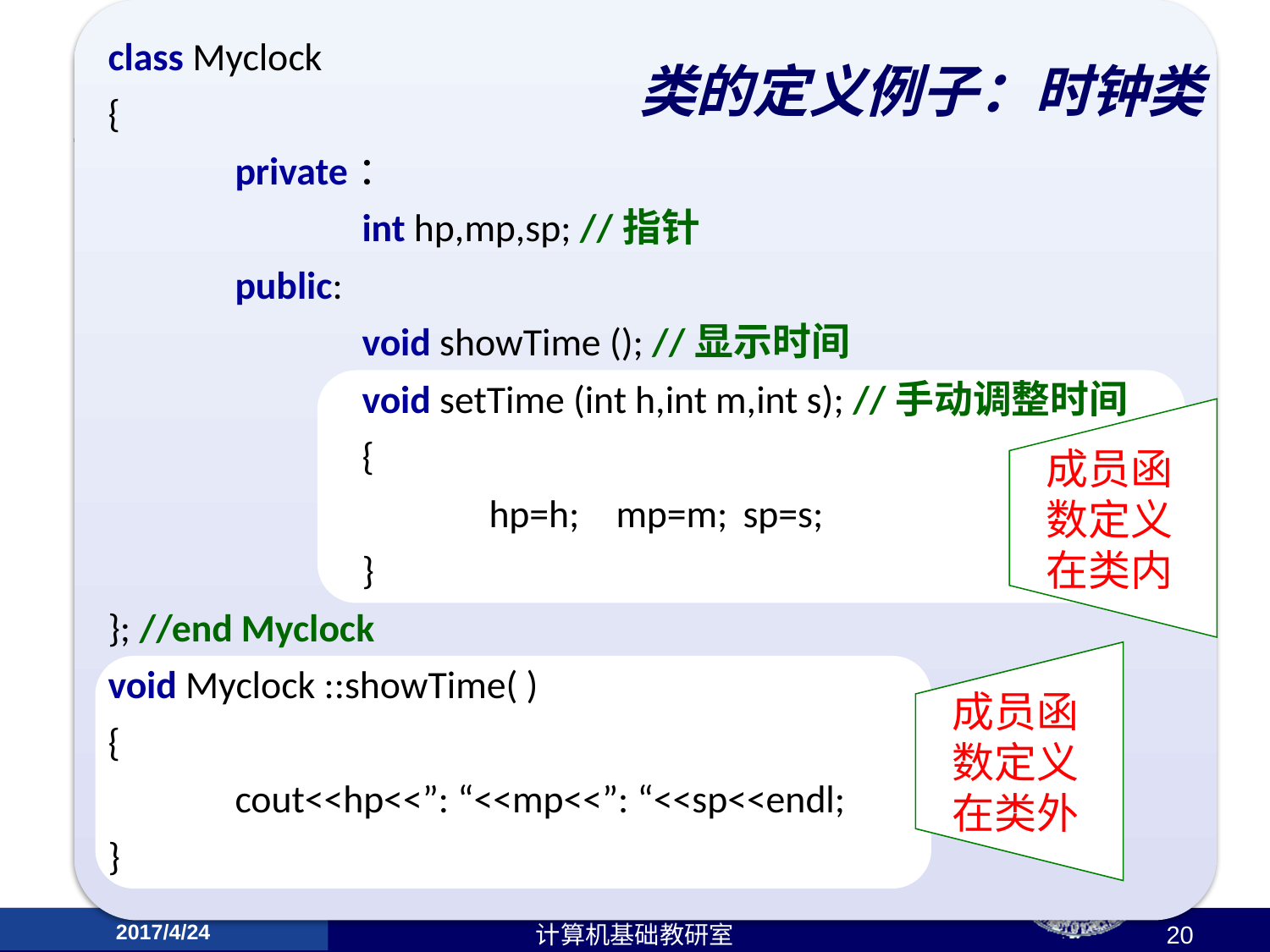

class Myclock
{
	private：
		int hp,mp,sp; //指针
	public:
		void showTime (); //显示时间
		void setTime (int h,int m,int s); //手动调整时间
		{
			hp=h;	mp=m;	sp=s;
		}
}; //end Myclock
void Myclock ::showTime( )
{
	cout<<hp<<”: “<<mp<<”: “<<sp<<endl;
}

# 类的定义例子：时钟类

成员函数定义在类内

成员函数定义在类外
2017/4/24
计算机基础教研室
20